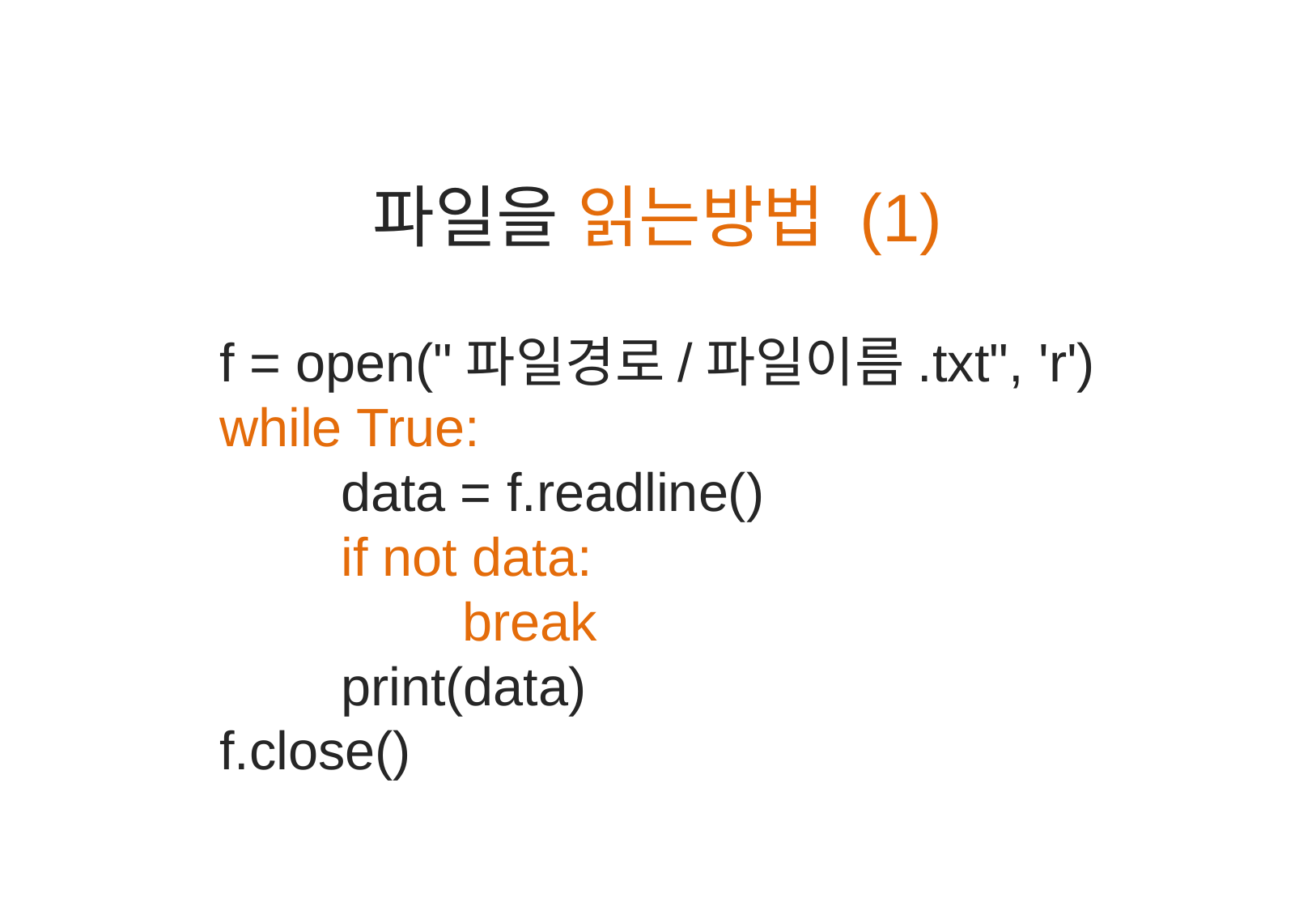

파일을 읽는방법 (1)
f = open("파일경로/파일이름.txt", 'r')
while True:
	data = f.readline()
	if not data:
		break
	print(data)
f.close()